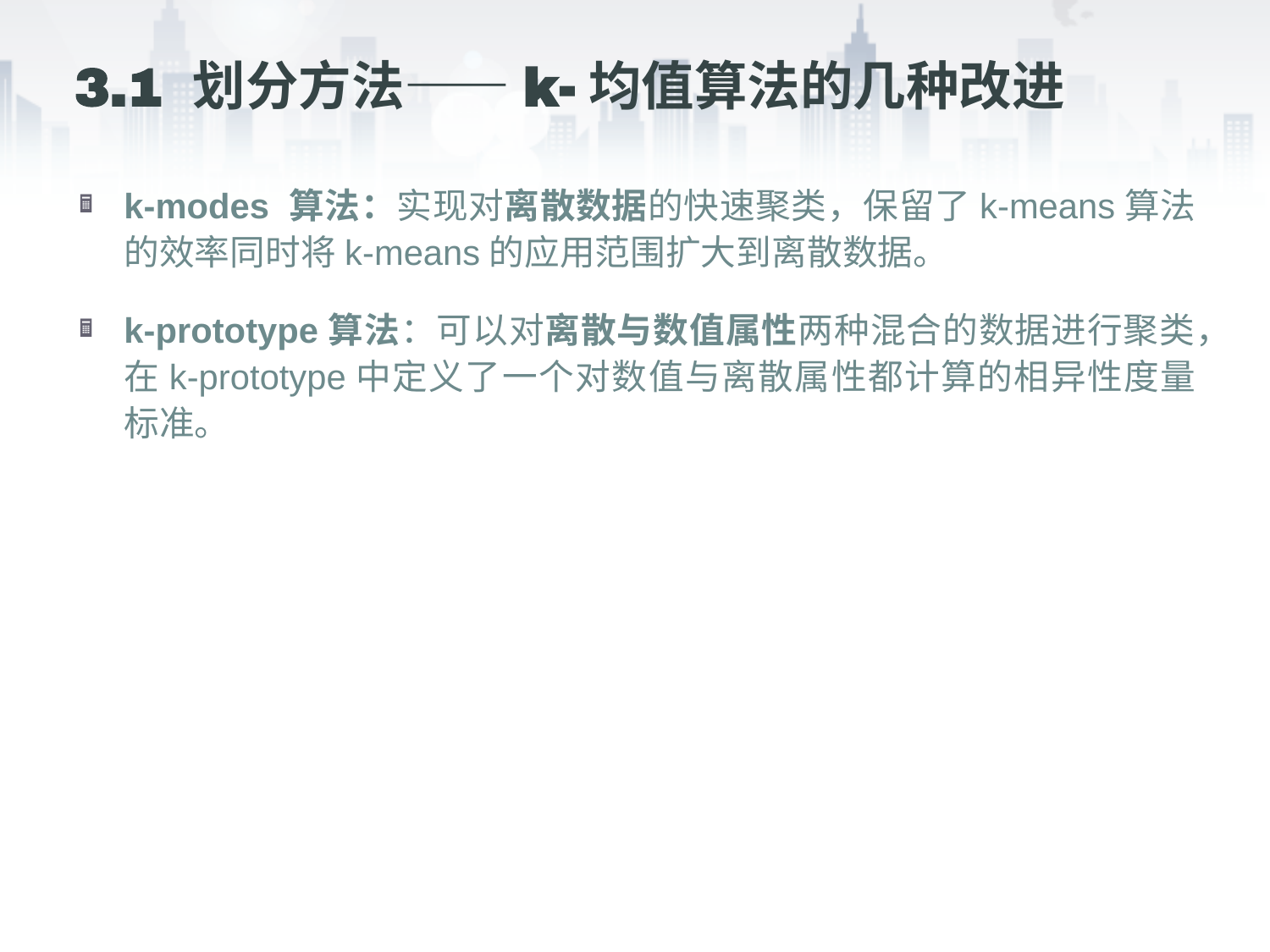

# 3.1 划分方法——k-均值算法的几种改进
k-modes 算法：实现对离散数据的快速聚类，保留了k-means算法的效率同时将k-means的应用范围扩大到离散数据。
k-prototype算法：可以对离散与数值属性两种混合的数据进行聚类，在k-prototype中定义了一个对数值与离散属性都计算的相异性度量标准。